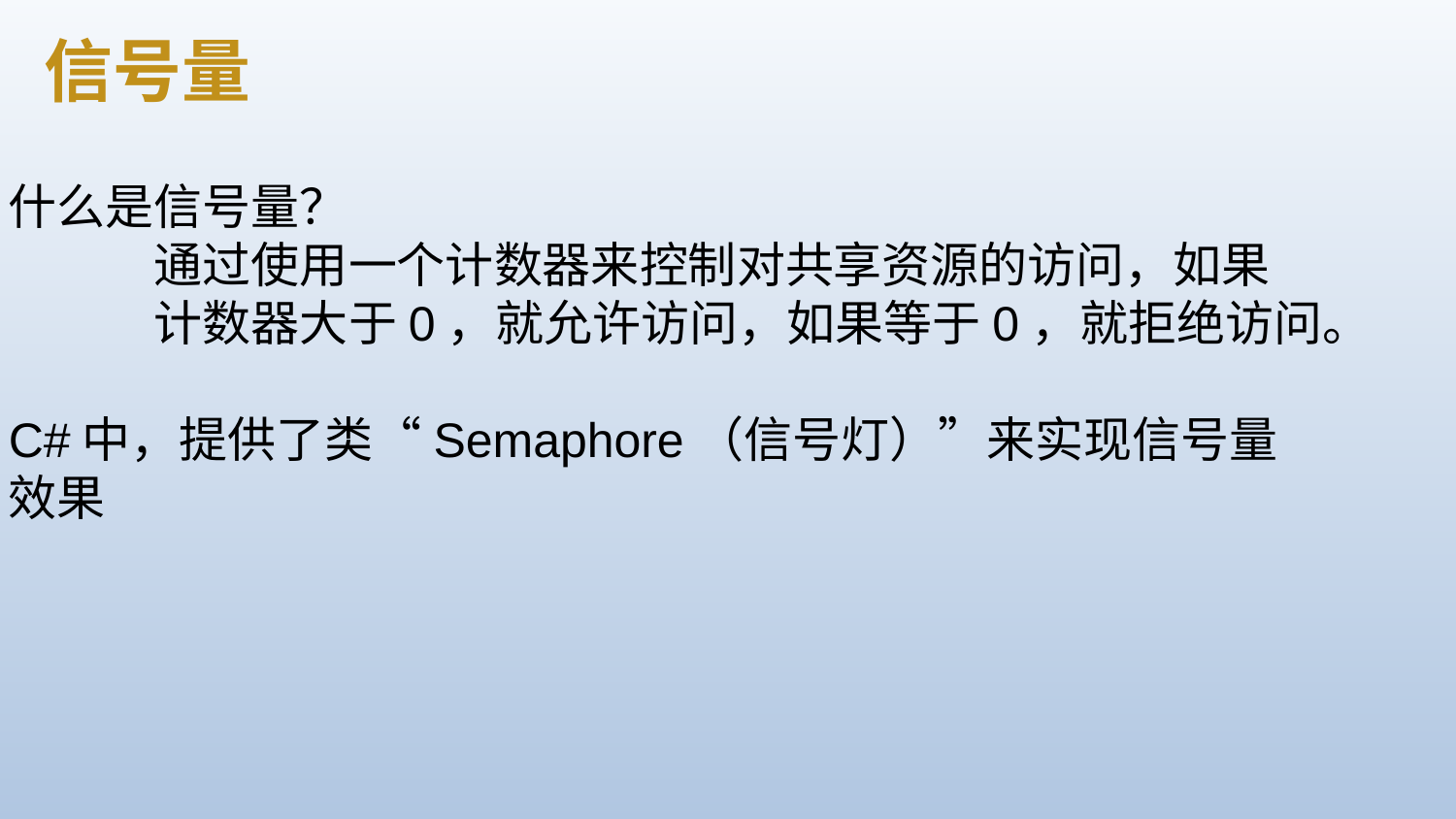

信号量
什么是信号量？
	通过使用一个计数器来控制对共享资源的访问，如果
	计数器大于0，就允许访问，如果等于0，就拒绝访问。

C#中，提供了类“Semaphore（信号灯）”来实现信号量
效果